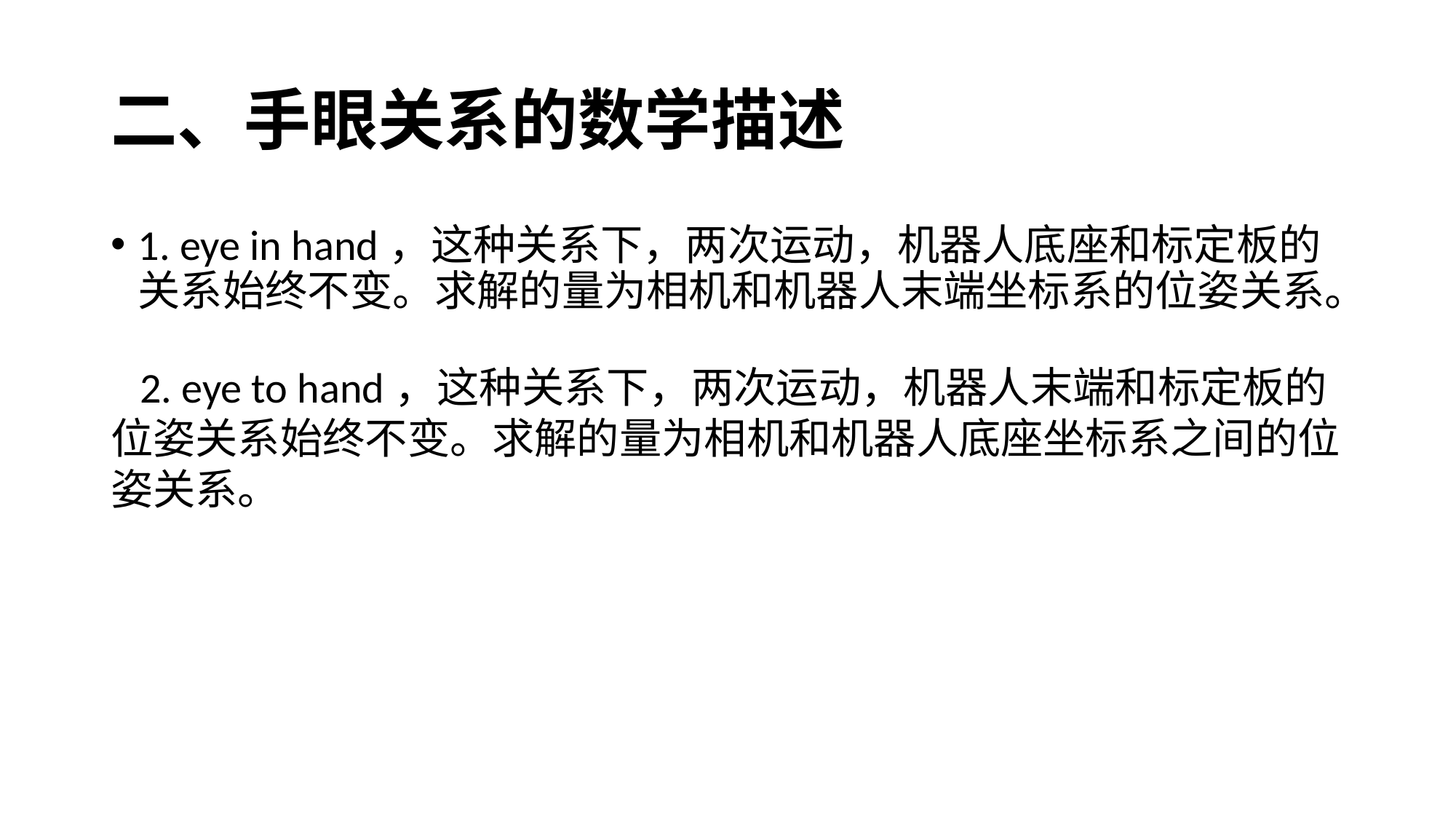

二、手眼关系的数学描述
1. eye in hand，这种关系下，两次运动，机器人底座和标定板的关系始终不变。求解的量为相机和机器人末端坐标系的位姿关系。

   2. eye to hand，这种关系下，两次运动，机器人末端和标定板的位姿关系始终不变。求解的量为相机和机器人底座坐标系之间的位姿关系。